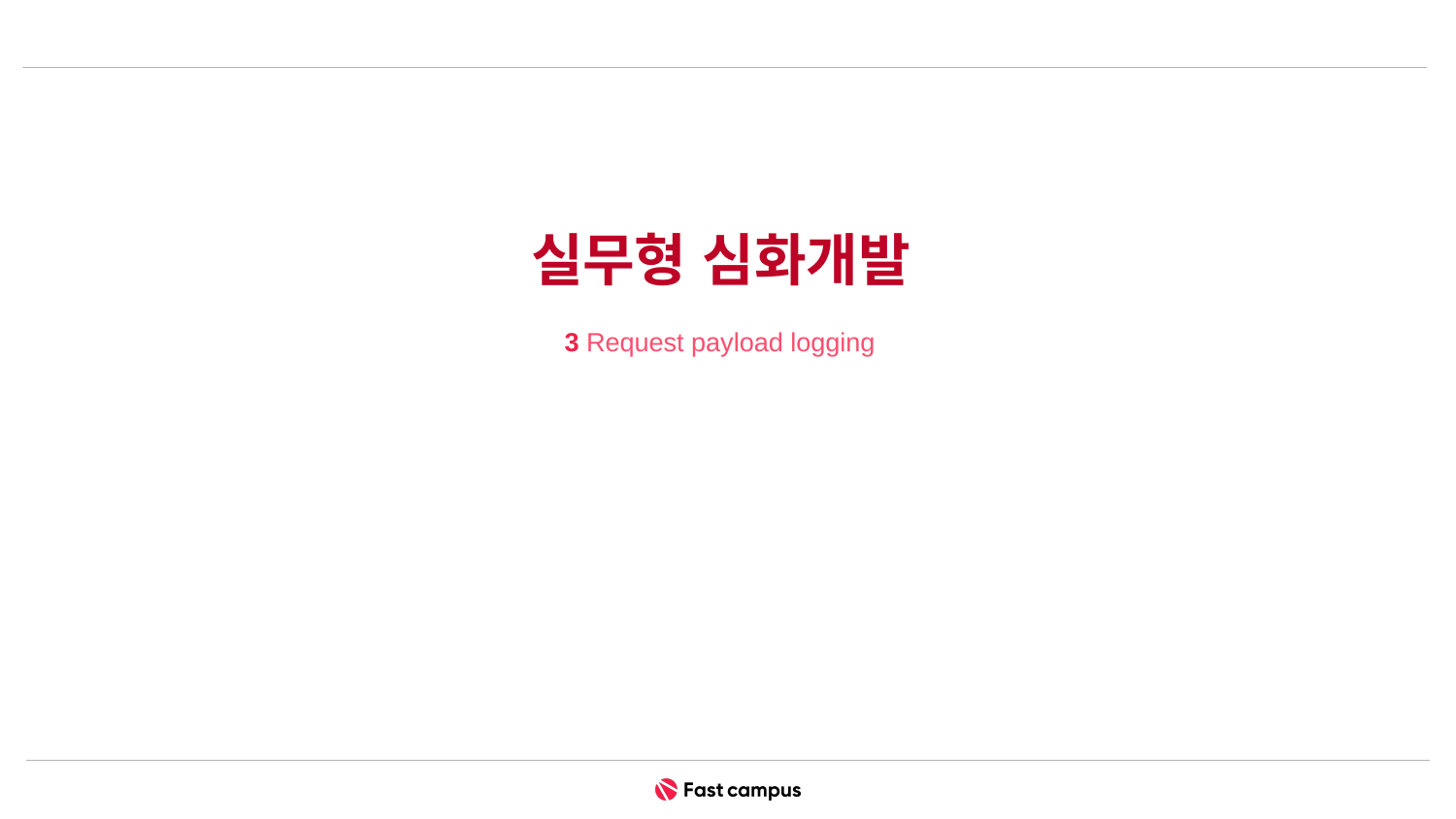

# 실무형 심화개발
3 Request payload logging